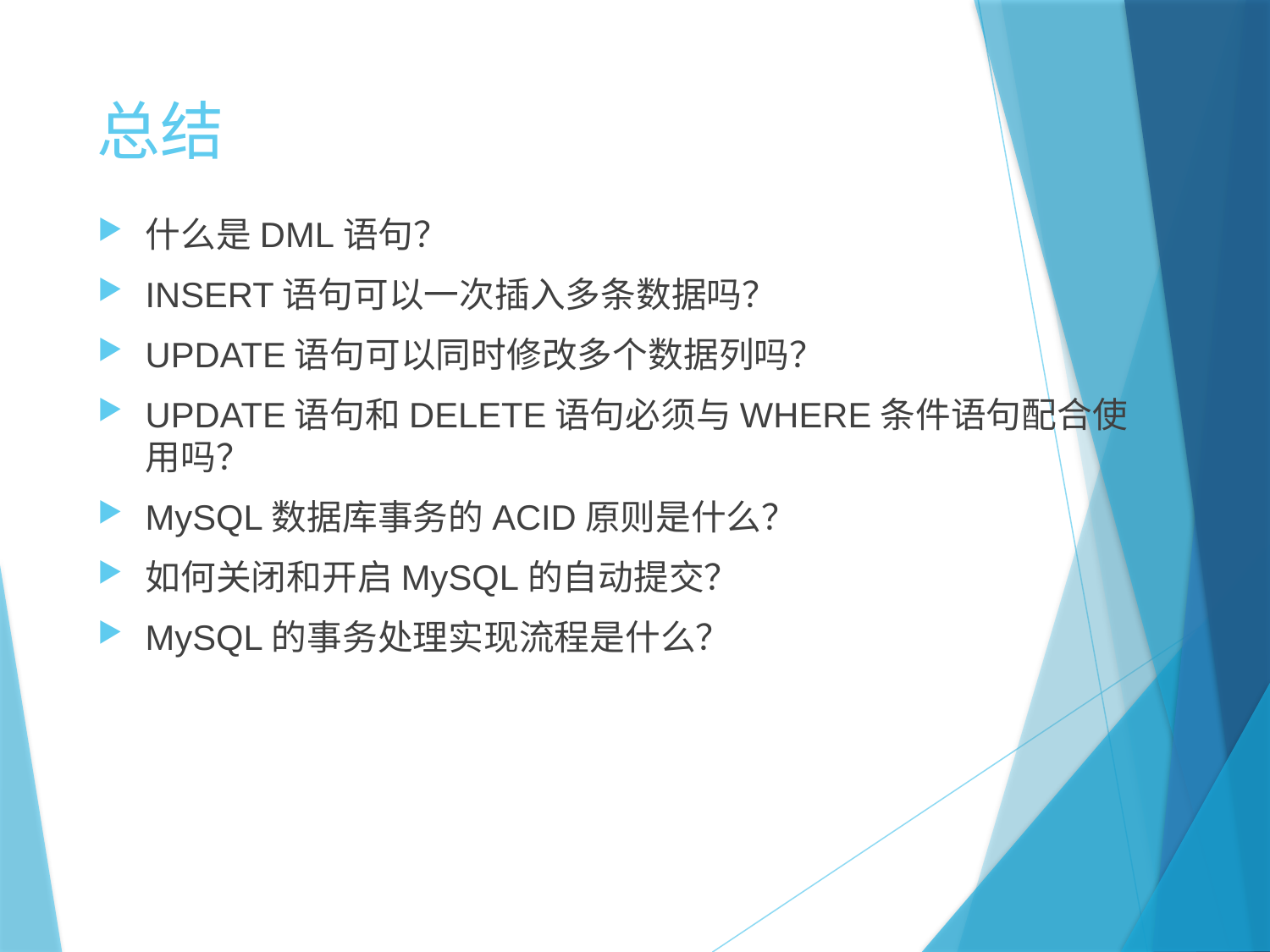

# 总结
什么是DML语句？
INSERT语句可以一次插入多条数据吗？
UPDATE语句可以同时修改多个数据列吗？
UPDATE语句和DELETE语句必须与WHERE条件语句配合使用吗？
MySQL数据库事务的ACID原则是什么？
如何关闭和开启MySQL的自动提交？
MySQL的事务处理实现流程是什么？